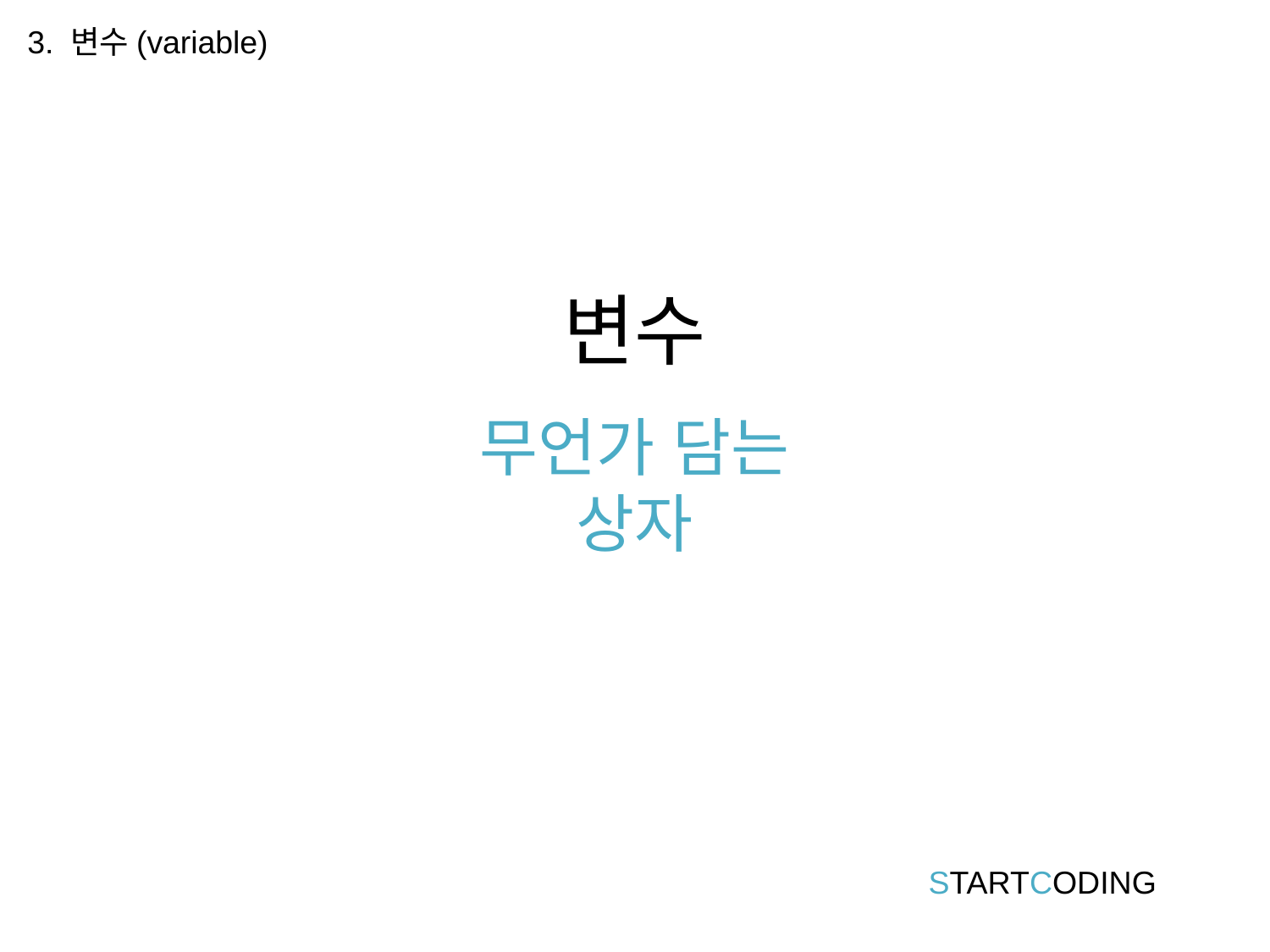

3. 변수(variable)
# 변수

무언가 담는 상자
STARTCODING